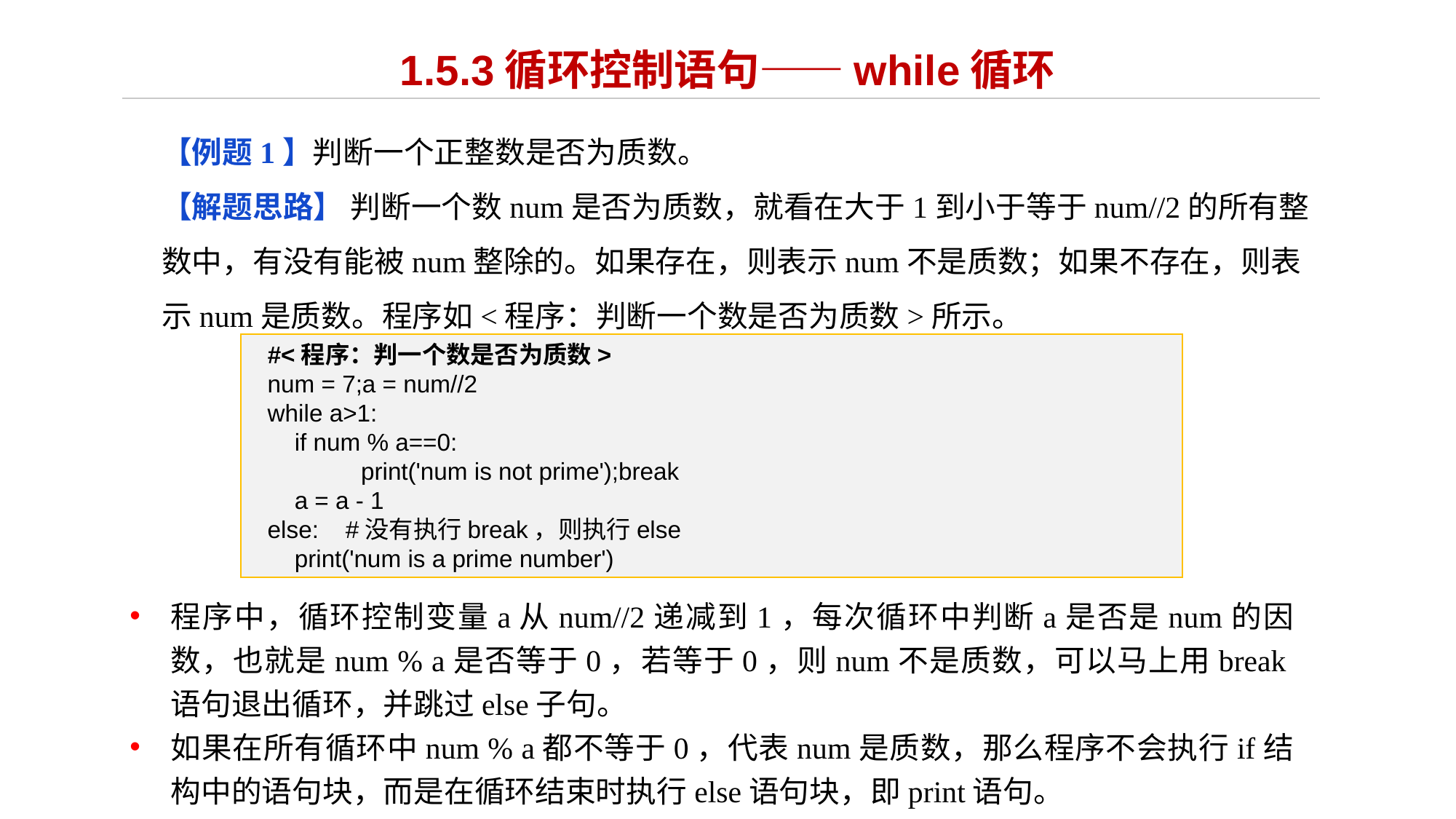

# 1.5.3循环控制语句——while循环
【例题1】判断一个正整数是否为质数。
【解题思路】 判断一个数num是否为质数，就看在大于1到小于等于num//2的所有整数中，有没有能被num整除的。如果存在，则表示num不是质数；如果不存在，则表示num是质数。程序如<程序：判断一个数是否为质数>所示。
#<程序：判一个数是否为质数>
num = 7;a = num//2
while a>1:
    if num % a==0:
	print('num is not prime');break
    a = a - 1
else:    #没有执行break，则执行else
    print('num is a prime number')
程序中，循环控制变量a从num//2递减到1，每次循环中判断a是否是num的因数，也就是num % a是否等于0，若等于0，则num不是质数，可以马上用break语句退出循环，并跳过else子句。
如果在所有循环中num % a都不等于0，代表num是质数，那么程序不会执行if结构中的语句块，而是在循环结束时执行else语句块，即print语句。